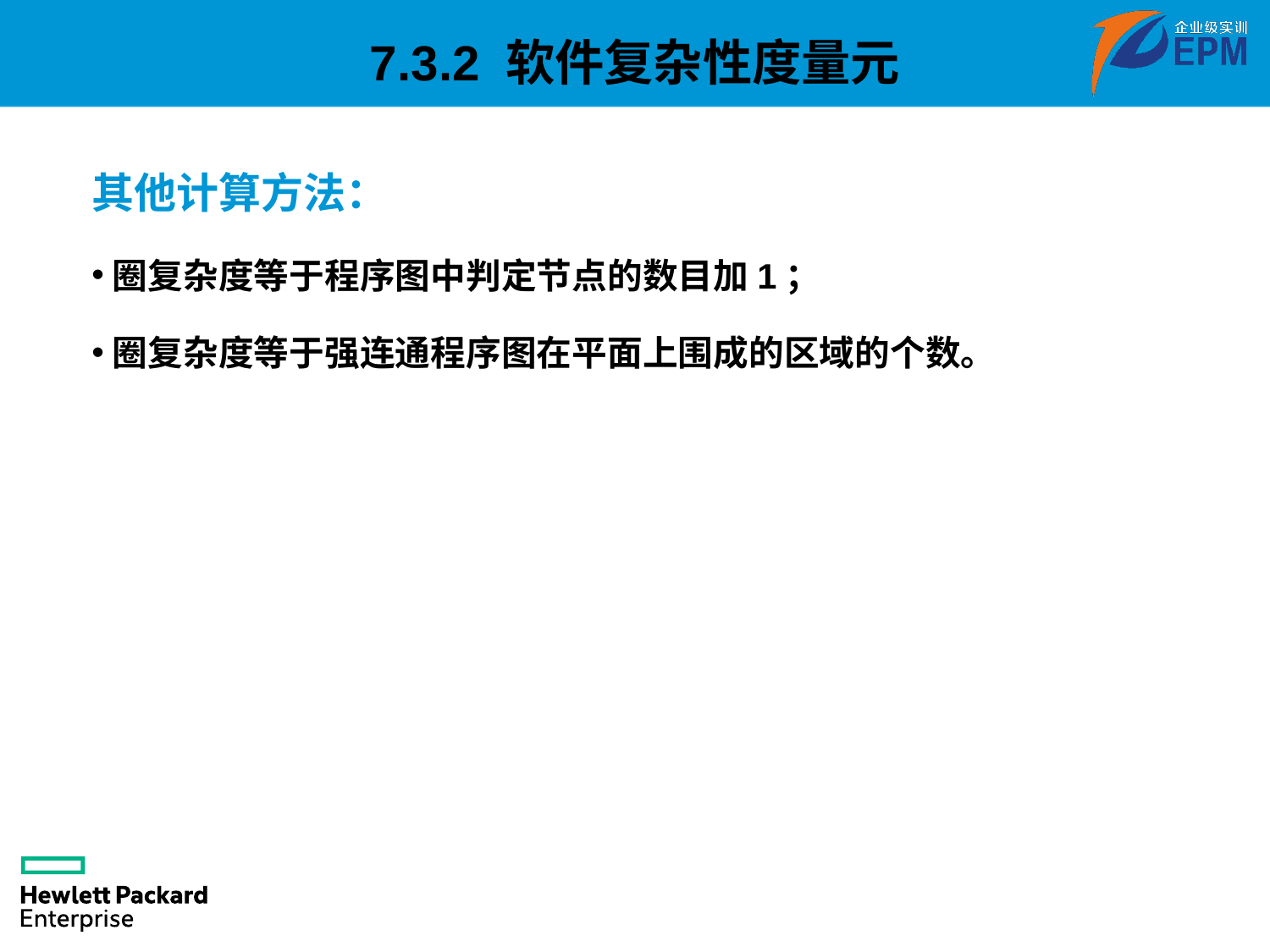

7.3.2 软件复杂性度量元
其他计算方法：
圈复杂度等于程序图中判定节点的数目加1；
圈复杂度等于强连通程序图在平面上围成的区域的个数。